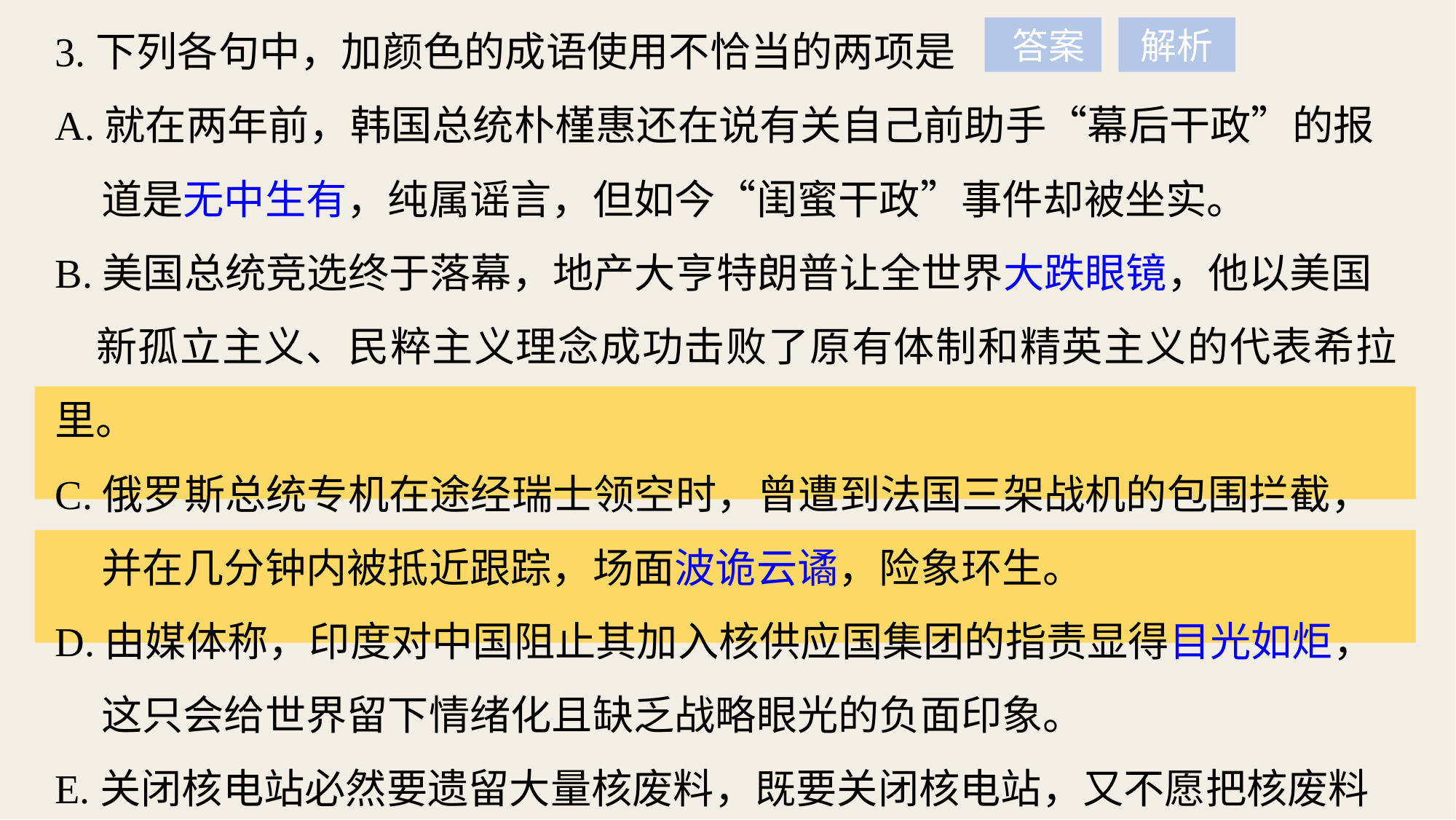

3.下列各句中，加颜色的成语使用不恰当的两项是
A.就在两年前，韩国总统朴槿惠还在说有关自己前助手“幕后干政”的报
    道是无中生有，纯属谣言，但如今“闺蜜干政”事件却被坐实。
B.美国总统竞选终于落幕，地产大亨特朗普让全世界大跌眼镜，他以美国
   新孤立主义、民粹主义理念成功击败了原有体制和精英主义的代表希拉里。
C.俄罗斯总统专机在途经瑞士领空时，曾遭到法国三架战机的包围拦截，
    并在几分钟内被抵近跟踪，场面波诡云谲，险象环生。
D.由媒体称，印度对中国阻止其加入核供应国集团的指责显得目光如炬，
    这只会给世界留下情绪化且缺乏战略眼光的负面印象。
E.关闭核电站必然要遗留大量核废料，既要关闭核电站，又不愿把核废料
    存放在自己的家园，这个死结使得德国反核能运动进退维谷。
 答案
解析